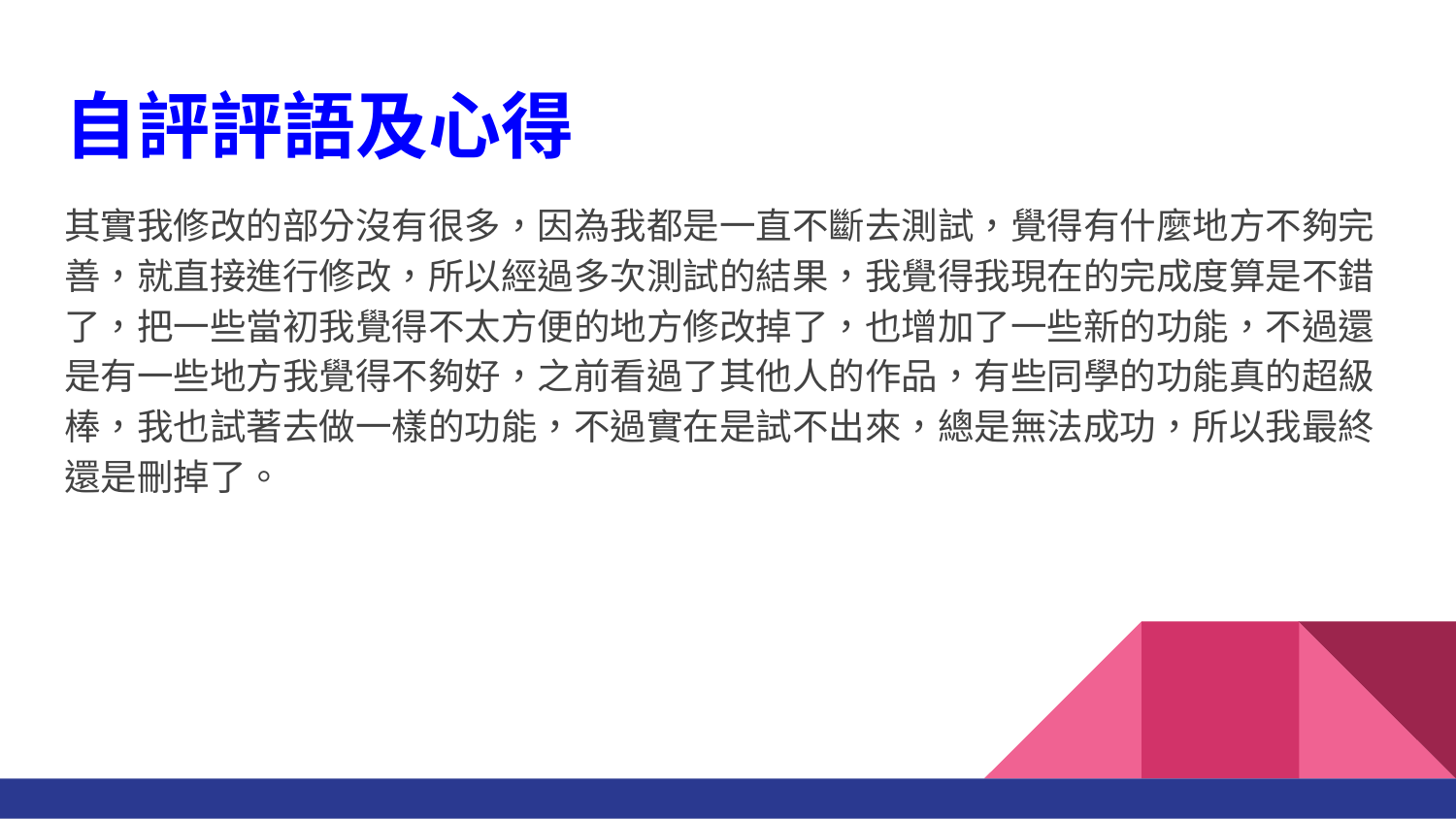

# 自評評語及心得
其實我修改的部分沒有很多，因為我都是一直不斷去測試，覺得有什麼地方不夠完善，就直接進行修改，所以經過多次測試的結果，我覺得我現在的完成度算是不錯了，把一些當初我覺得不太方便的地方修改掉了，也增加了一些新的功能，不過還是有一些地方我覺得不夠好，之前看過了其他人的作品，有些同學的功能真的超級棒，我也試著去做一樣的功能，不過實在是試不出來，總是無法成功，所以我最終還是刪掉了。